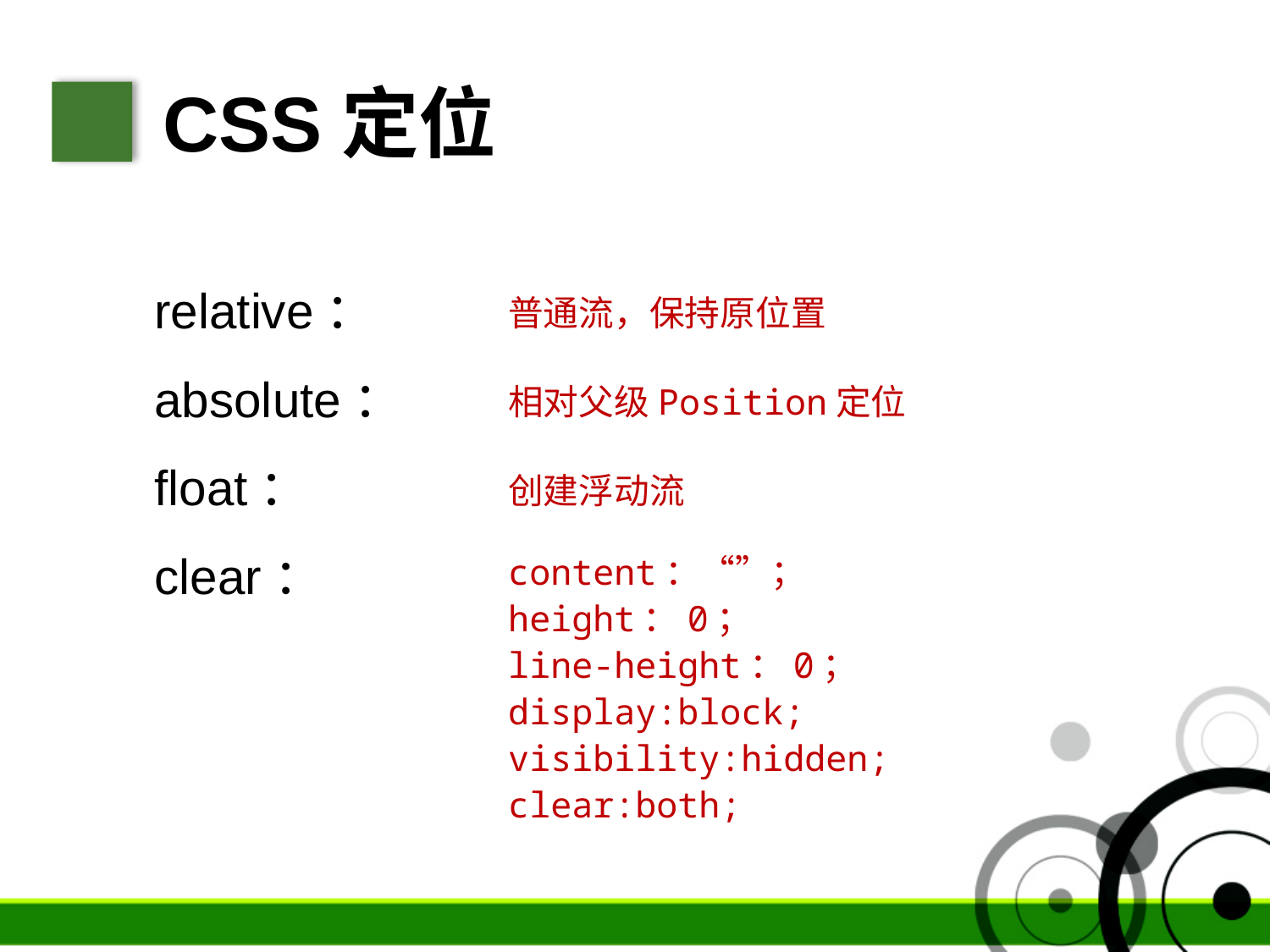

CSS定位

普通流，保持原位置
相对父级Position定位
创建浮动流
relative：
absolute：
float：
clear：
content：“”；
height：0；
line-height：0；
display:block;
visibility:hidden;
clear:both;